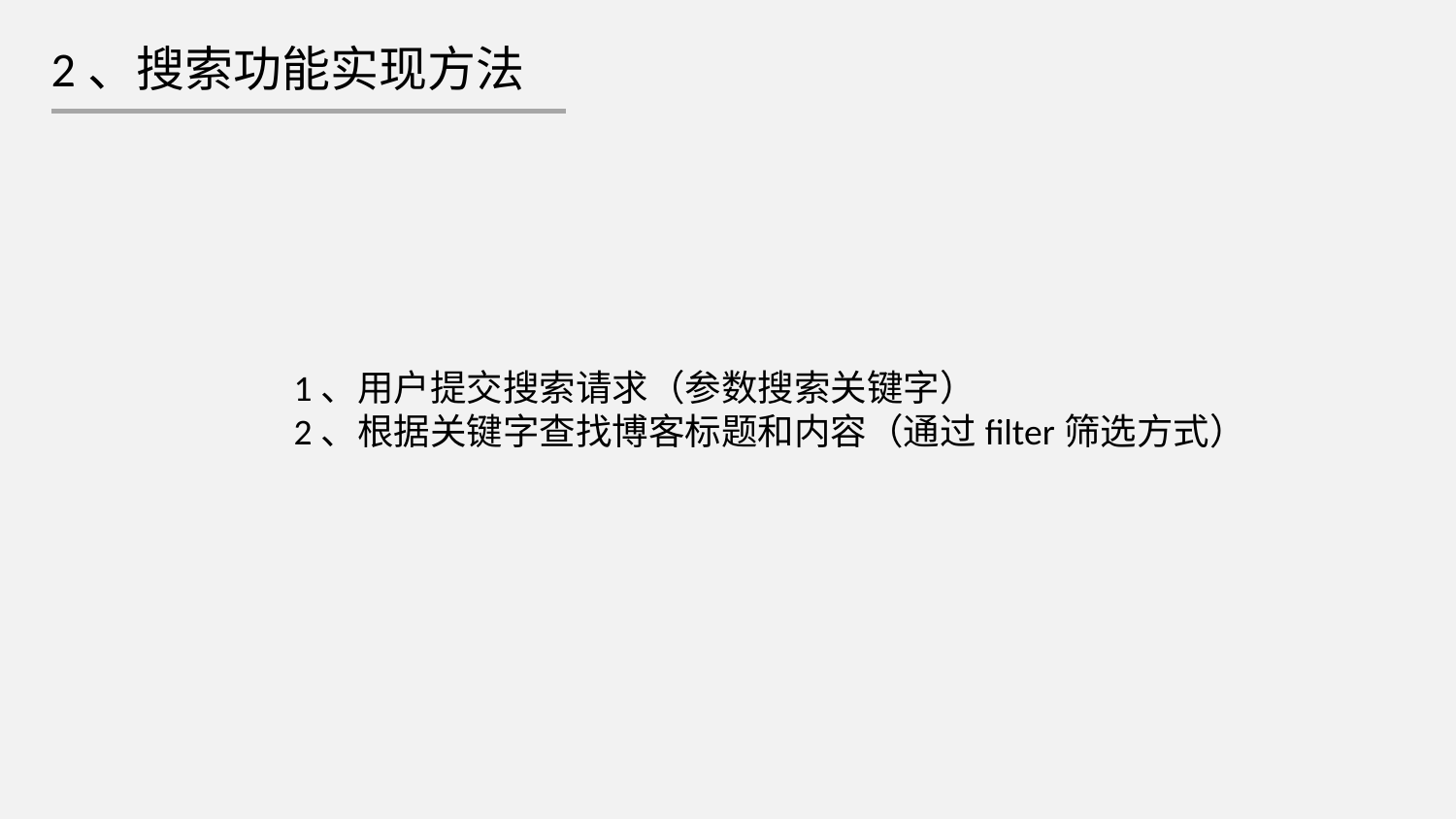

2、搜索功能实现方法
1、用户提交搜索请求（参数搜索关键字）
2、根据关键字查找博客标题和内容（通过filter筛选方式）